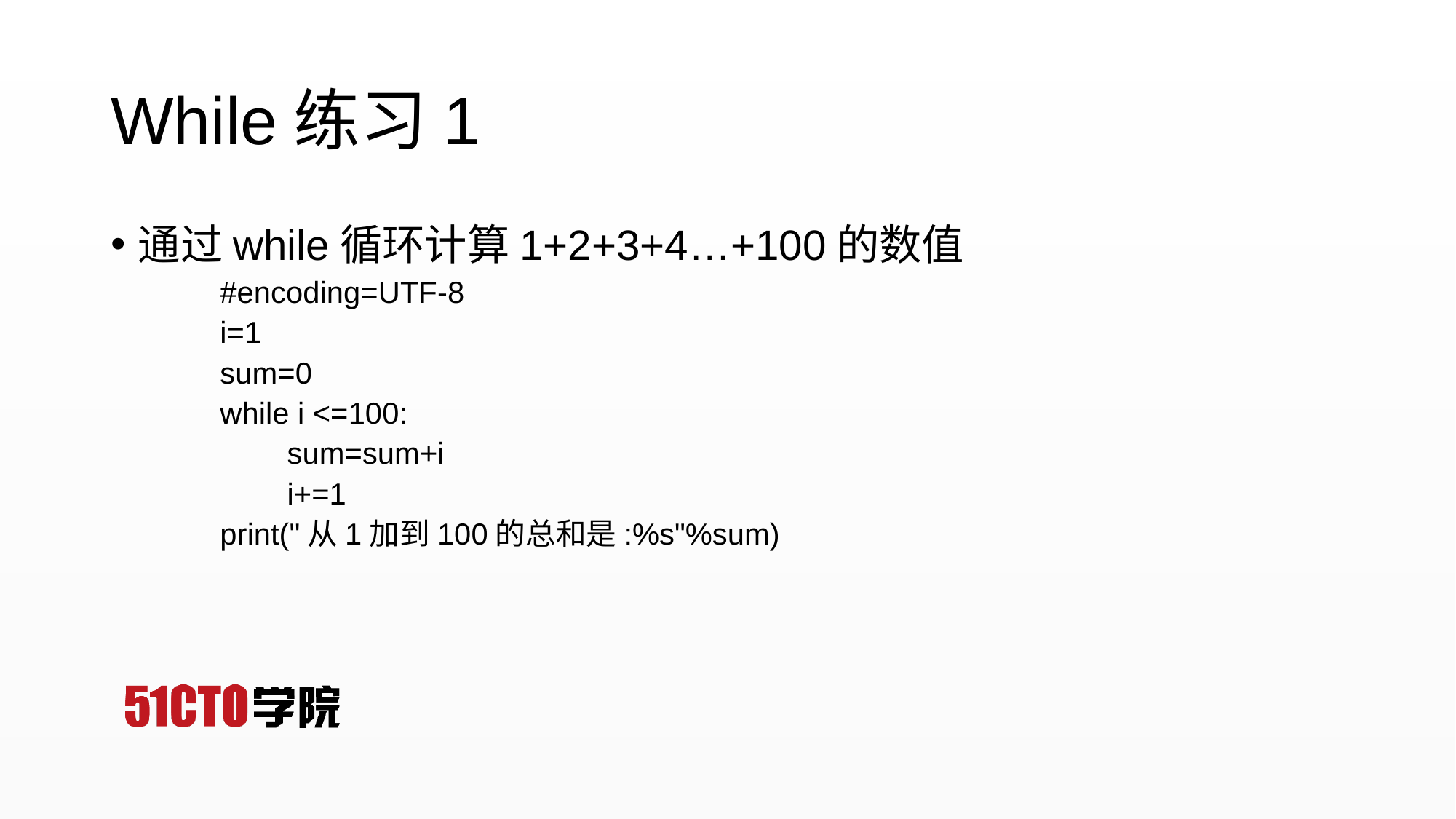

# While练习1
通过while循环计算1+2+3+4…+100的数值
#encoding=UTF-8
i=1
sum=0
while i <=100:
        sum=sum+i
        i+=1
print("从1加到100的总和是:%s"%sum)